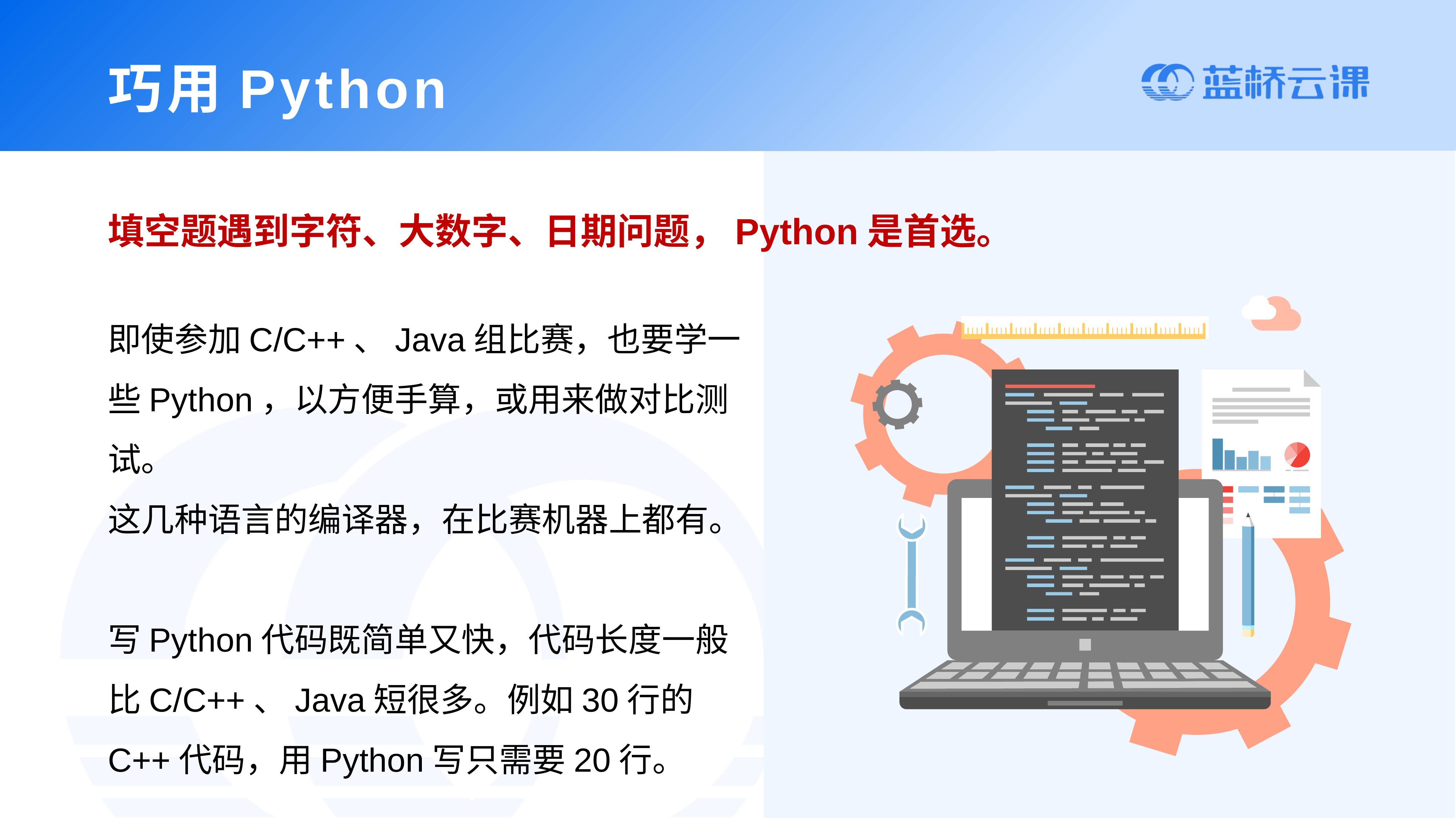

巧用Python
填空题遇到字符、大数字、日期问题，Python是首选。
即使参加C/C++、Java组比赛，也要学一些Python，以方便手算，或用来做对比测试。
这几种语言的编译器，在比赛机器上都有。

写Python代码既简单又快，代码长度一般比C/C++、Java短很多。例如30行的C++代码，用Python写只需要20行。